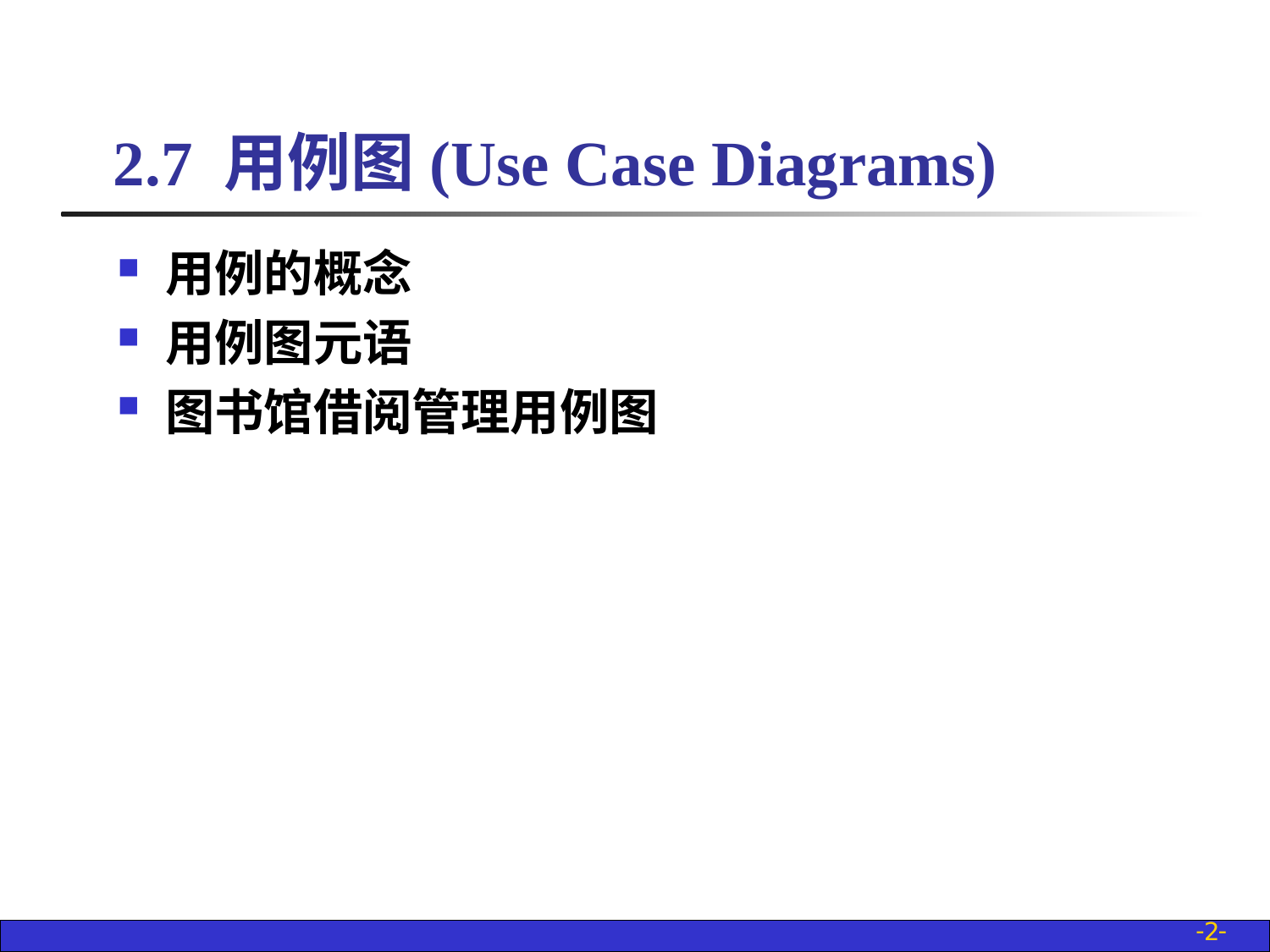

2.7 用例图(Use Case Diagrams)
用例的概念
用例图元语
图书馆借阅管理用例图
-2-